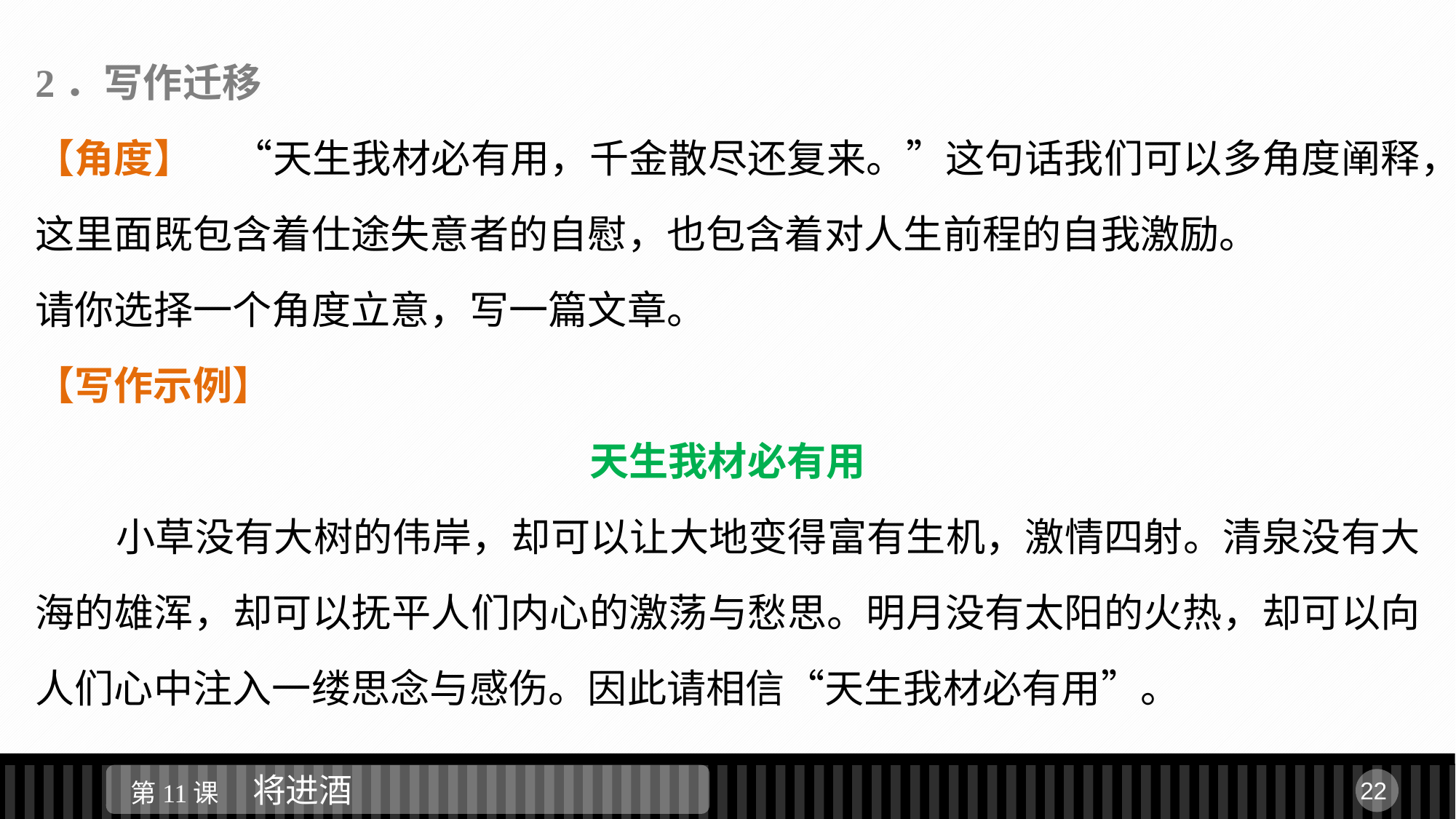

2．写作迁移
【角度】　“天生我材必有用，千金散尽还复来。”这句话我们可以多角度阐释，这里面既包含着仕途失意者的自慰，也包含着对人生前程的自我激励。
请你选择一个角度立意，写一篇文章。
【写作示例】
天生我材必有用
        小草没有大树的伟岸，却可以让大地变得富有生机，激情四射。清泉没有大海的雄浑，却可以抚平人们内心的激荡与愁思。明月没有太阳的火热，却可以向人们心中注入一缕思念与感伤。因此请相信“天生我材必有用”。